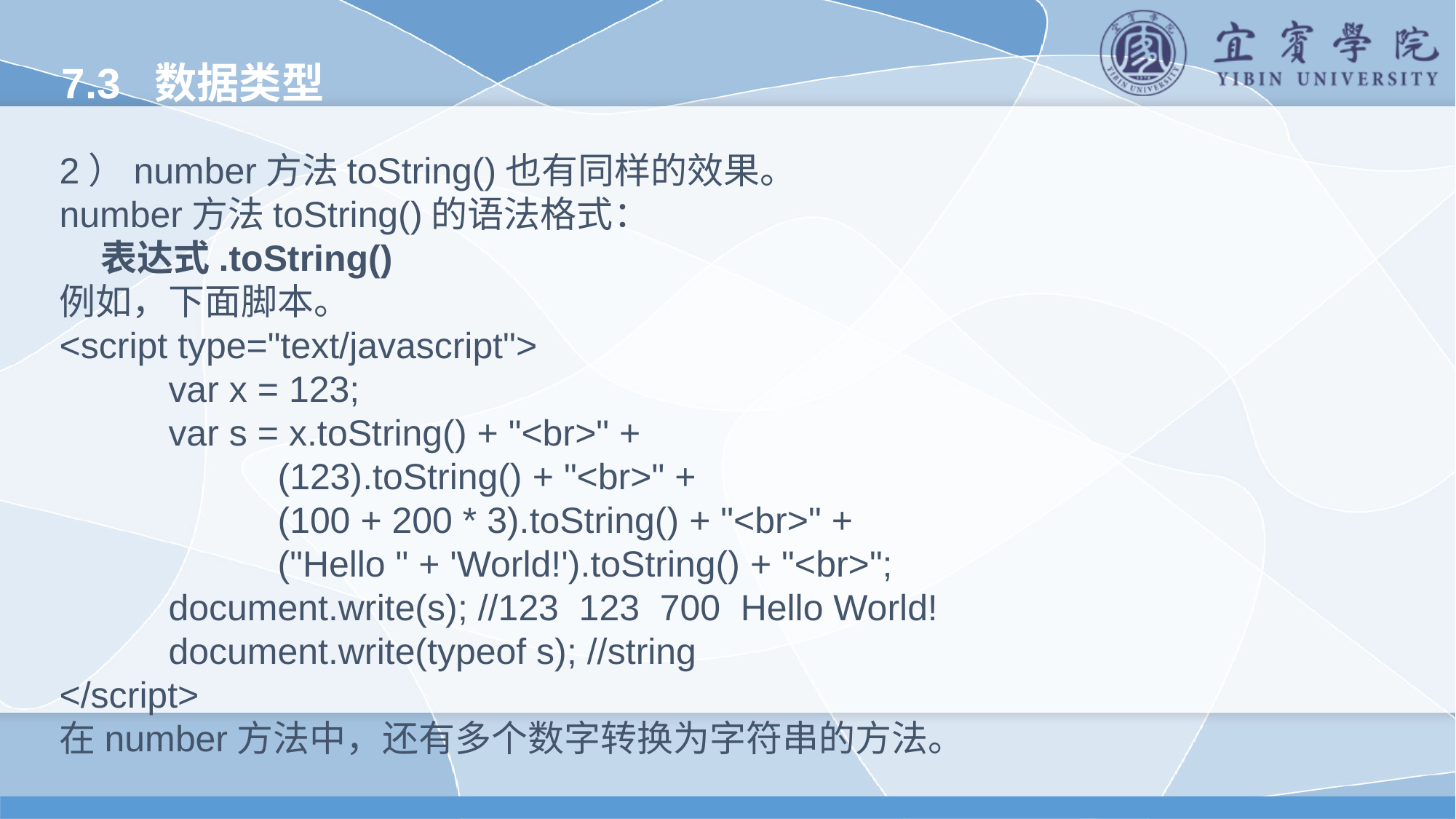

7.3  数据类型
2）number方法toString()也有同样的效果。
number方法toString()的语法格式：
    表达式.toString()
例如，下面脚本。
<script type="text/javascript">
	var x = 123;
	var s = x.toString() + "<br>" +
		(123).toString() + "<br>" +
		(100 + 200 * 3).toString() + "<br>" +
		("Hello " + 'World!').toString() + "<br>";
	document.write(s); //123  123  700  Hello World!
	document.write(typeof s); //string
</script>
在number方法中，还有多个数字转换为字符串的方法。